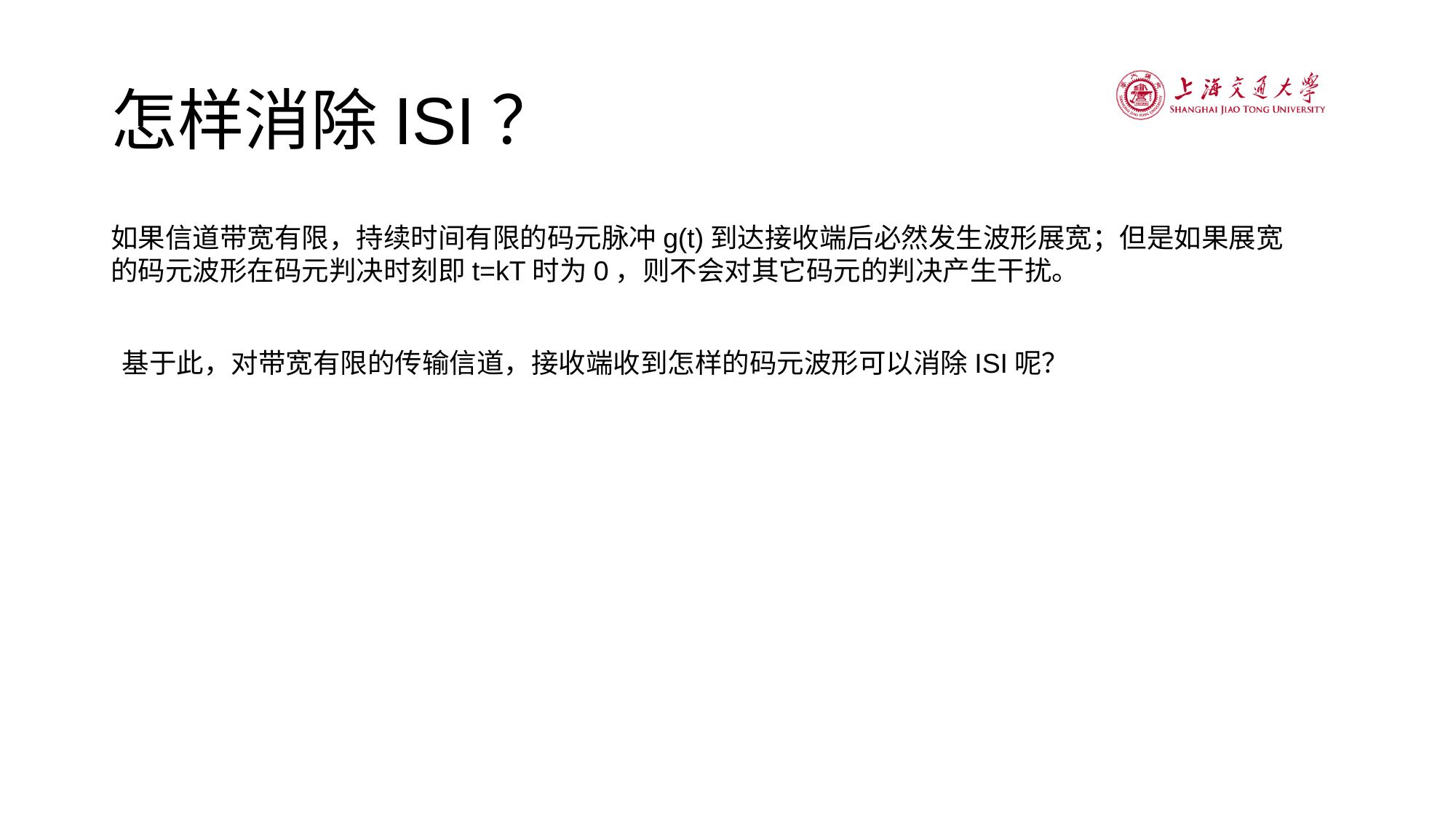

# 怎样消除ISI？
如果信道带宽有限，持续时间有限的码元脉冲g(t)到达接收端后必然发生波形展宽；但是如果展宽的码元波形在码元判决时刻即t=kT时为0，则不会对其它码元的判决产生干扰。
基于此，对带宽有限的传输信道，接收端收到怎样的码元波形可以消除ISI呢？